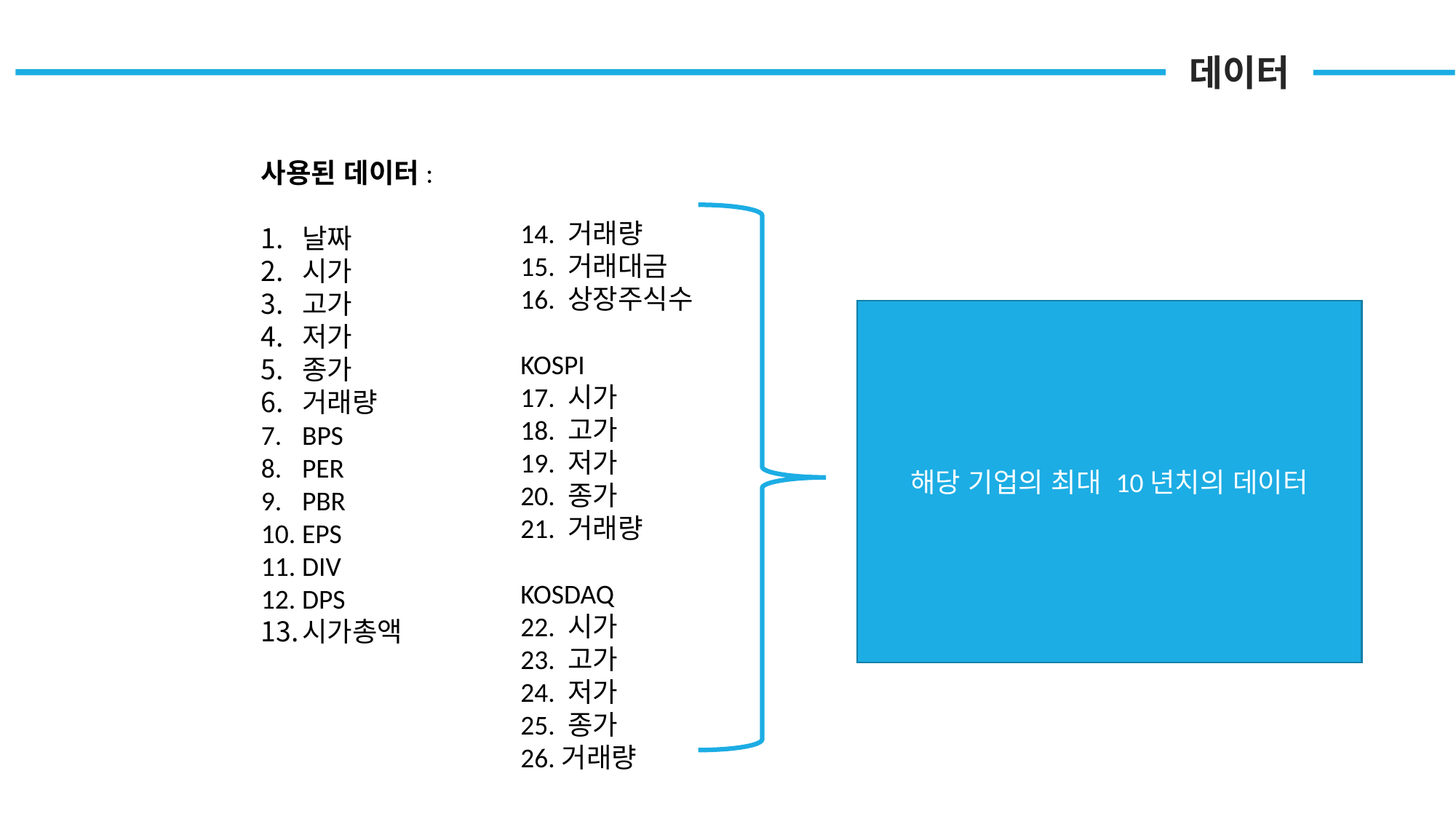

데이터

14. 거래량
15. 거래대금
16. 상장주식수

KOSPI
17. 시가
18. 고가
19. 저가
20. 종가
21. 거래량

KOSDAQ
22. 시가
23. 고가
24. 저가
25. 종가
26.거래량

사용된 데이터:

날짜
시가
고가
저가
종가
거래량
BPS
PER
PBR
EPS
DIV
DPS
시가총액

해당 기업의 최대 10년치의 데이터